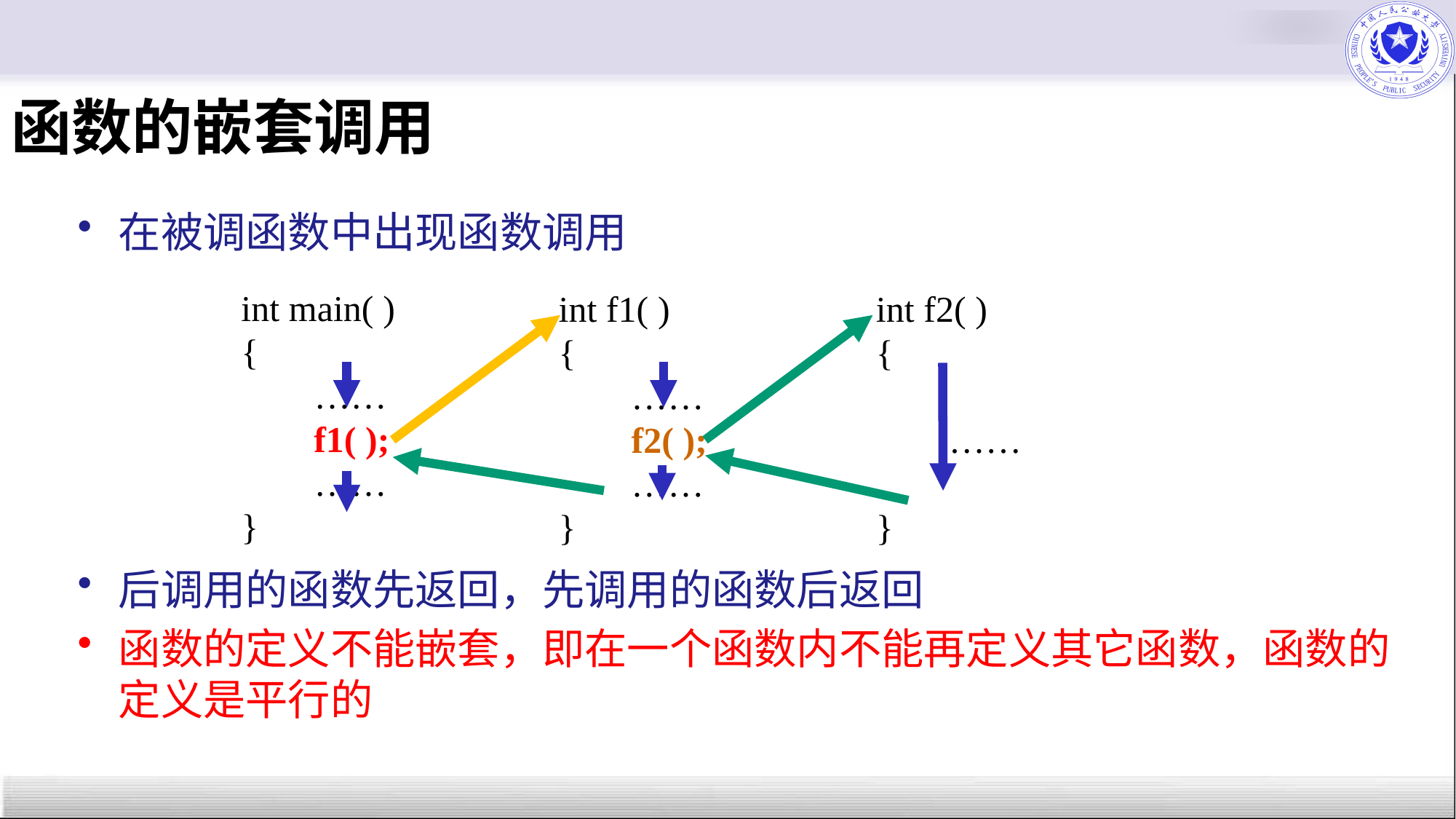

# 函数的嵌套调用
在被调函数中出现函数调用

后调用的函数先返回，先调用的函数后返回
函数的定义不能嵌套，即在一个函数内不能再定义其它函数，函数的定义是平行的
int main( )
{
        ……
        f1( );
        ……
}

int f1( )
{
        ……
        f2( );
        ……
}

int f2( )
{

        ……

}